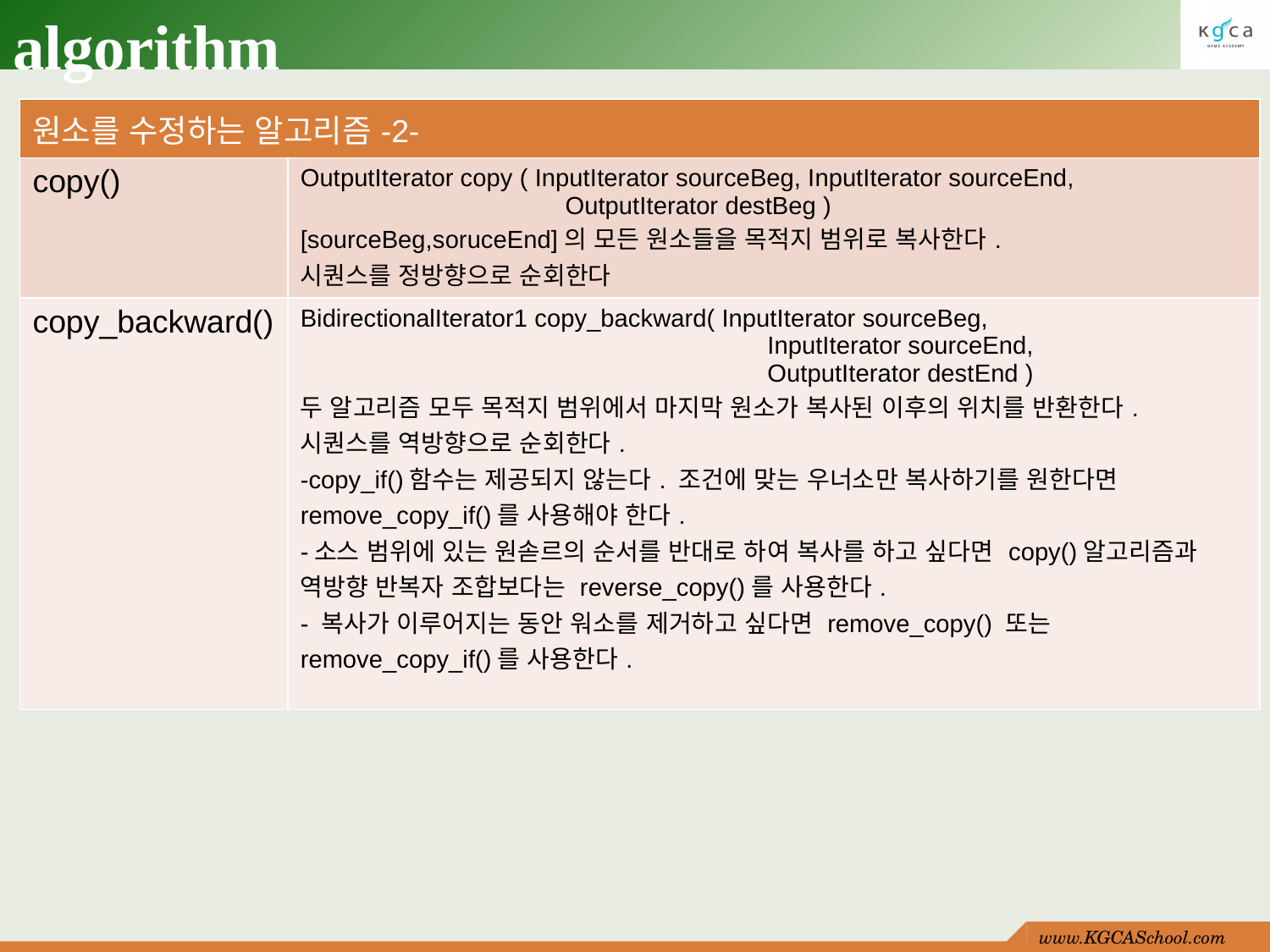

# algorithm
| 원소를 수정하는 알고리즘-2- |  |
| --- | --- |
| copy() | OutputIterator copy ( InputIterator sourceBeg, InputIterator sourceEnd, OutputIterator destBeg ) [sourceBeg,soruceEnd]의 모든 원소들을 목적지 범위로 복사한다. 시퀀스를 정방향으로 순회한다 |
| copy\_backward() | BidirectionalIterator1 copy\_backward( InputIterator sourceBeg, InputIterator sourceEnd, OutputIterator destEnd ) 두 알고리즘 모두 목적지 범위에서 마지막 원소가 복사된 이후의 위치를 반환한다. 시퀀스를 역방향으로 순회한다. -copy\_if()함수는 제공되지 않는다. 조건에 맞는 우너소만 복사하기를 원한다면 remove\_copy\_if()를 사용해야 한다. -소스 범위에 있는 원솓르의 순서를 반대로 하여 복사를 하고 싶다면 copy()알고리즘과 역방향 반복자 조합보다는 reverse\_copy()를 사용한다. - 복사가 이루어지는 동안 워소를 제거하고 싶다면 remove\_copy() 또는 remove\_copy\_if()를 사용한다. |